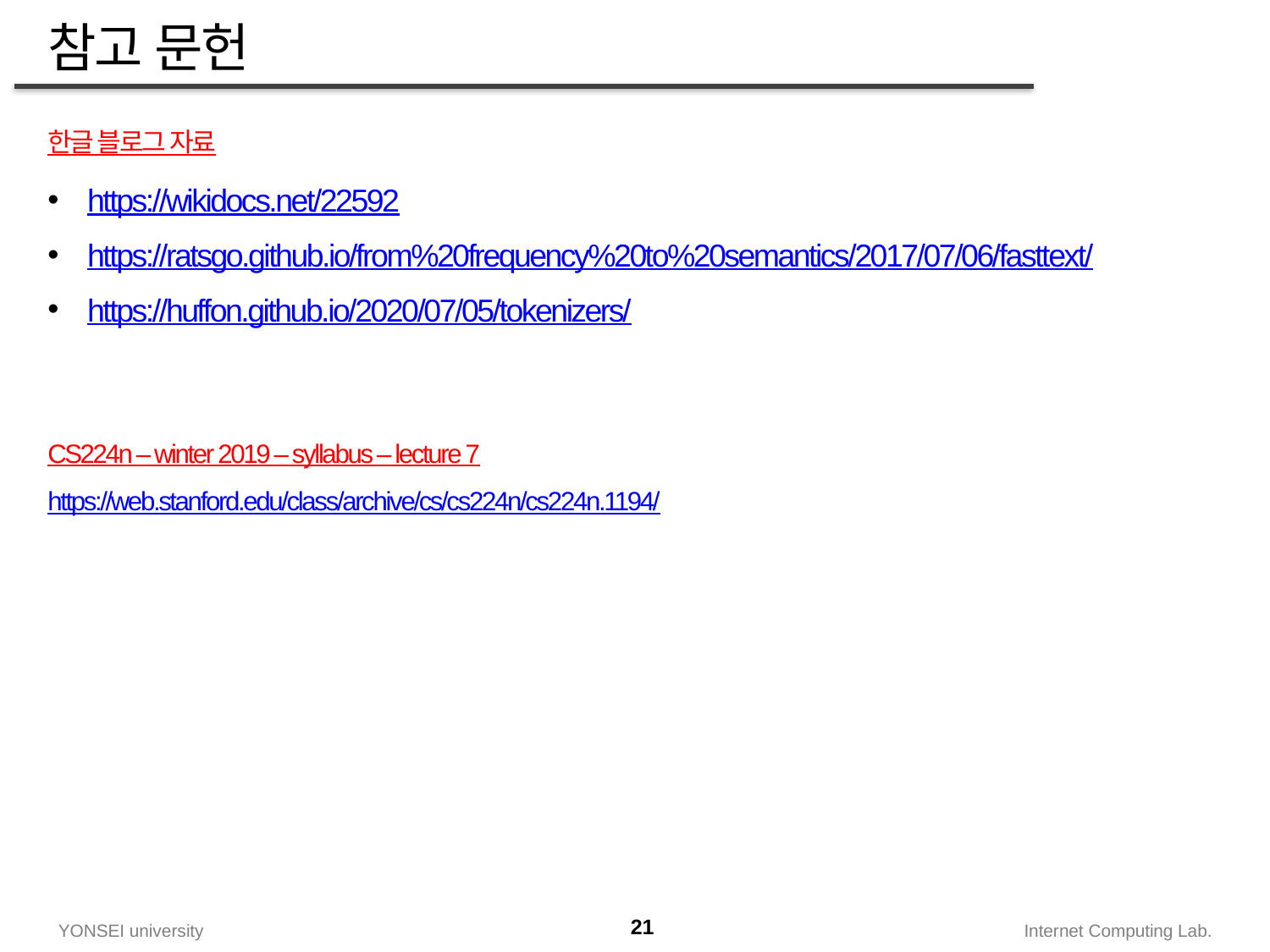

# 참고 문헌
한글 블로그 자료
https://wikidocs.net/22592
https://ratsgo.github.io/from%20frequency%20to%20semantics/2017/07/06/fasttext/
https://huffon.github.io/2020/07/05/tokenizers/

CS224n – winter 2019 – syllabus – lecture 7
https://web.stanford.edu/class/archive/cs/cs224n/cs224n.1194/

21